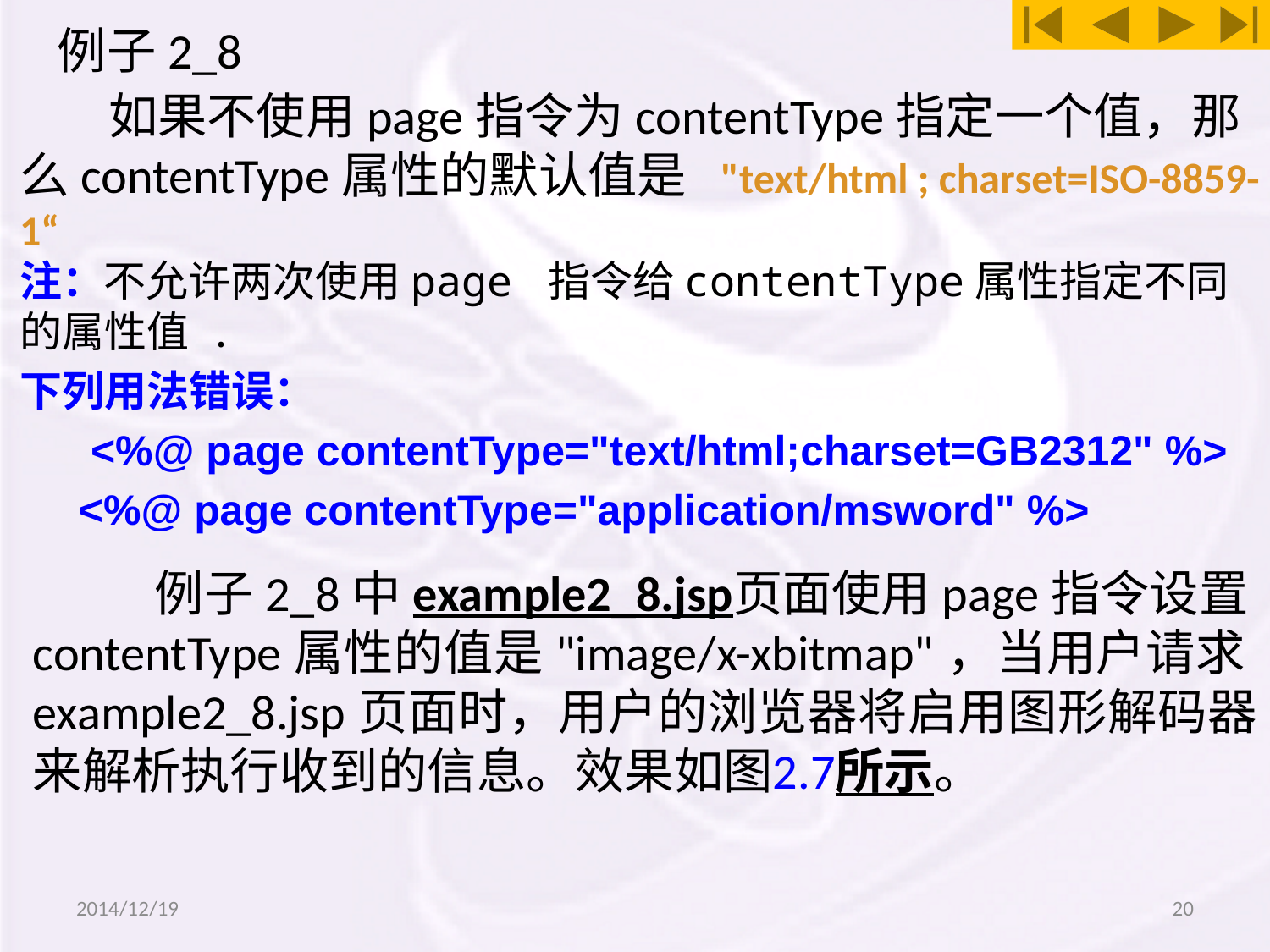

# 例子2_8
       如果不使用page指令为contentType指定一个值，那么contentType属性的默认值是  "text/html ; charset=ISO-8859-1“
注：不允许两次使用page 指令给contentType属性指定不同的属性值 .
下列用法错误：
      <%@ page contentType="text/html;charset=GB2312" %>
     <%@ page contentType="application/msword" %>

          例子2_8中example2_8.jsp页面使用page指令设置contentType属性的值是"image/x-xbitmap"，当用户请求example2_8.jsp页面时，用户的浏览器将启用图形解码器来解析执行收到的信息。效果如图2.7所示。
2014/12/19
20